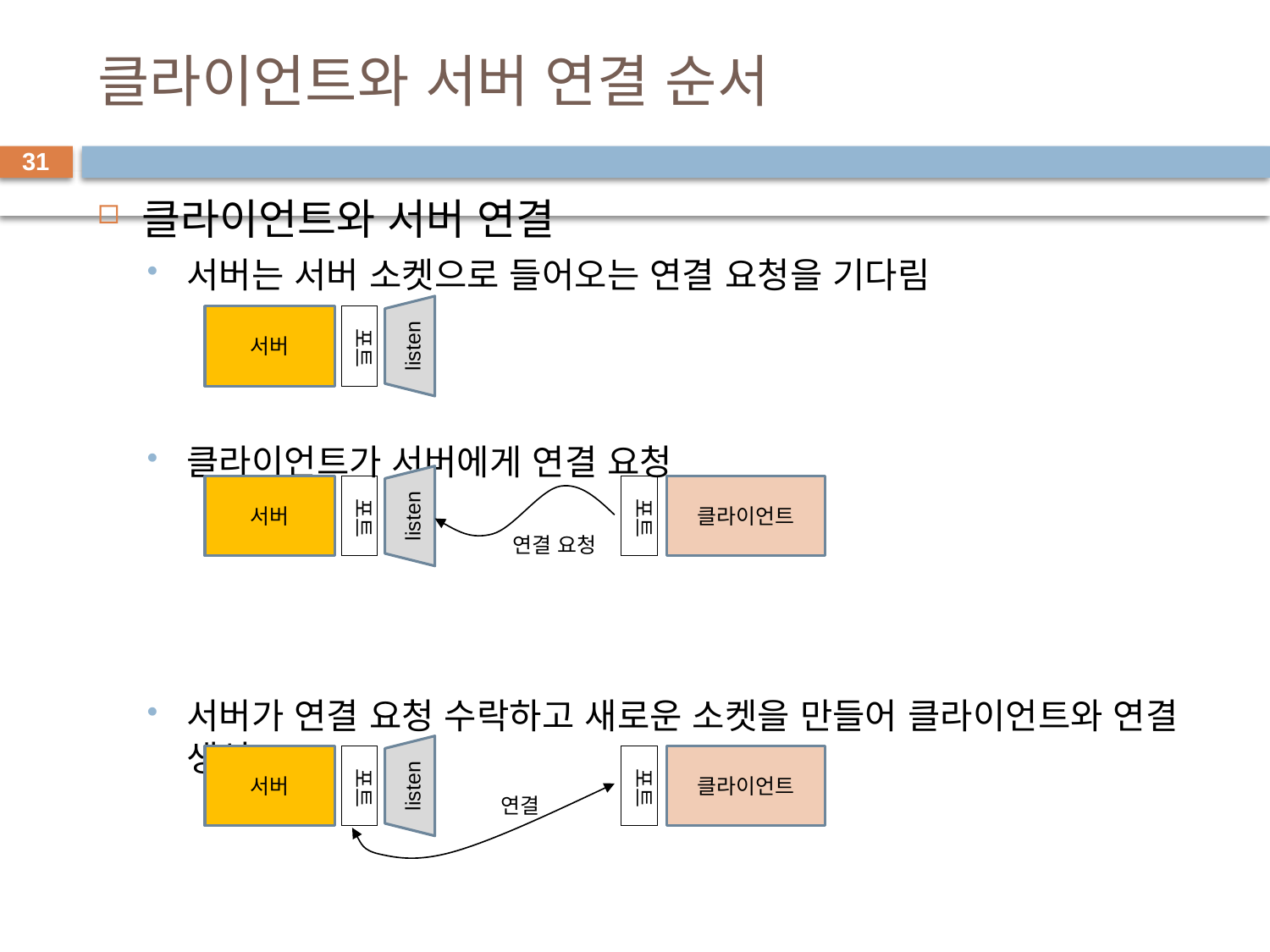

# 클라이언트와 서버 연결 순서
31
클라이언트와 서버 연결
서버는 서버 소켓으로 들어오는 연결 요청을 기다림

클라이언트가 서버에게 연결 요청

서버가 연결 요청 수락하고 새로운 소켓을 만들어 클라이언트와 연결 생성

서버
포트
listen
서버
포트
listen
포트
클라이언트

연결 요청
서버
포트
listen
포트
클라이언트

연결